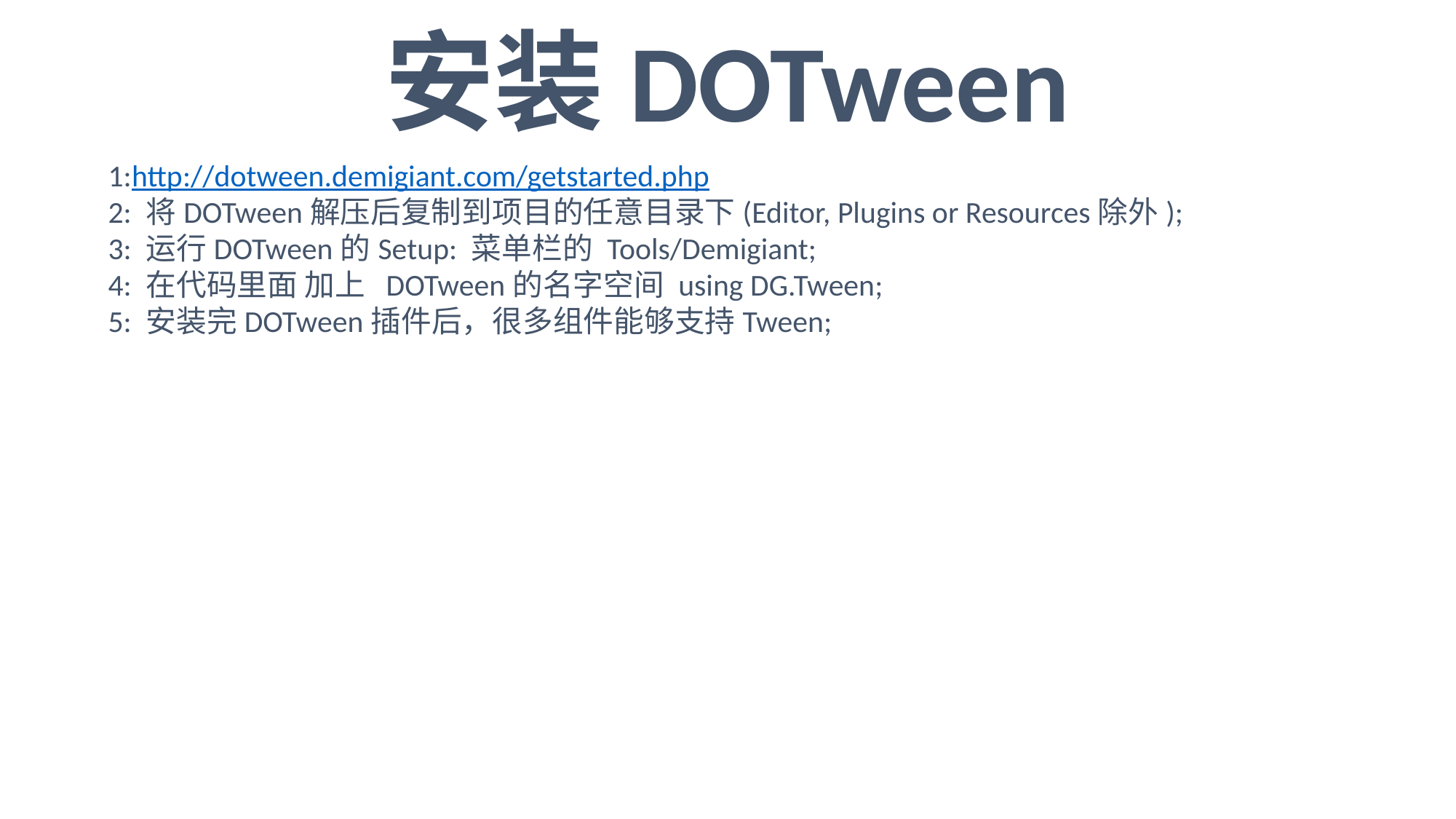

安装DOTween
1:http://dotween.demigiant.com/getstarted.php
2: 将DOTween解压后复制到项目的任意目录下(Editor, Plugins or Resources除外);
3: 运行DOTween的Setup: 菜单栏的 Tools/Demigiant;
4: 在代码里面 加上  DOTween的名字空间 using DG.Tween;
5: 安装完DOTween插件后，很多组件能够支持Tween;
1